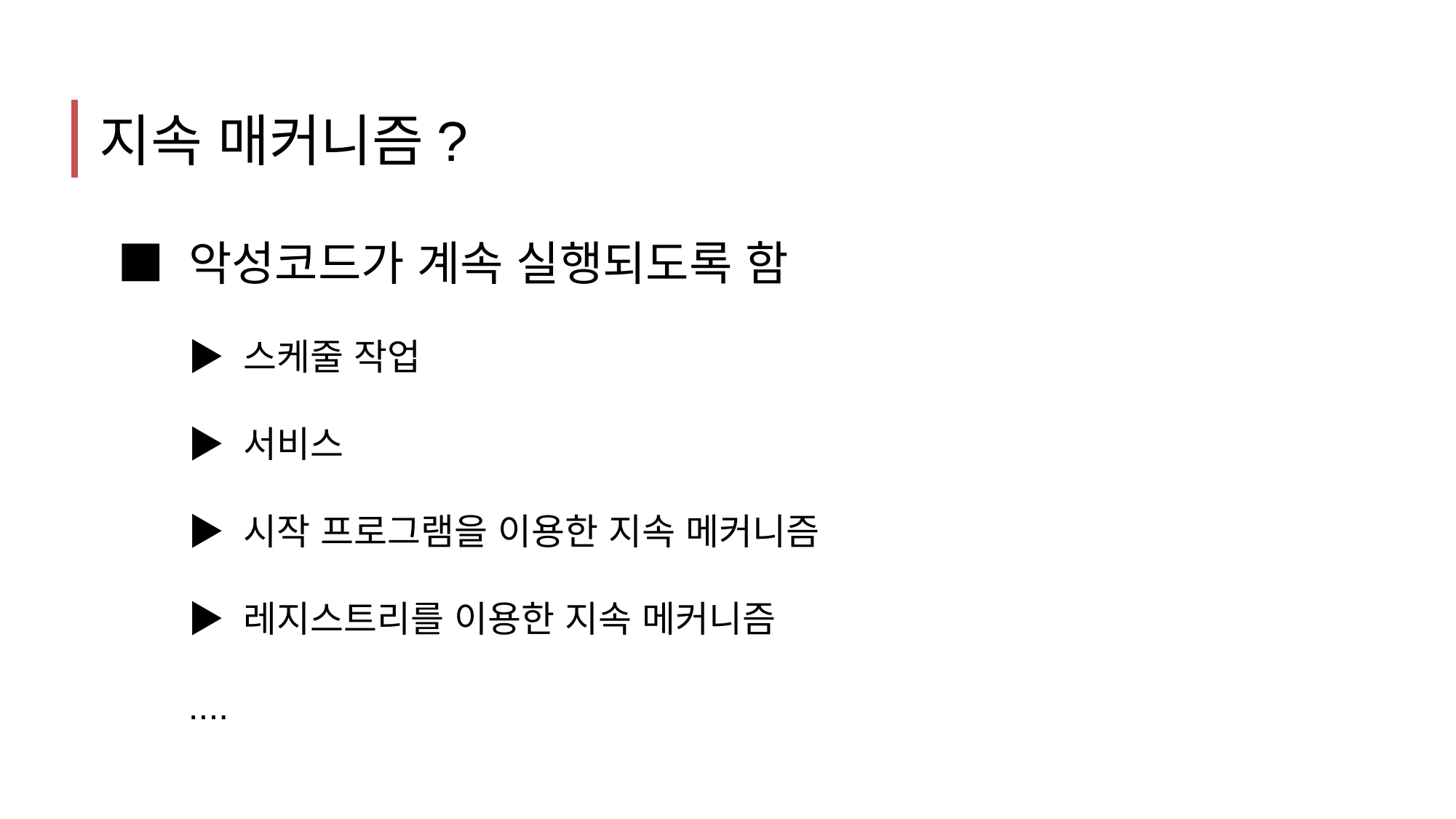

지속 매커니즘?
■ 악성코드가 계속 실행되도록 함
▶ 스케줄 작업

▶ 서비스

▶ 시작 프로그램을 이용한 지속 메커니즘

▶ 레지스트리를 이용한 지속 메커니즘

....